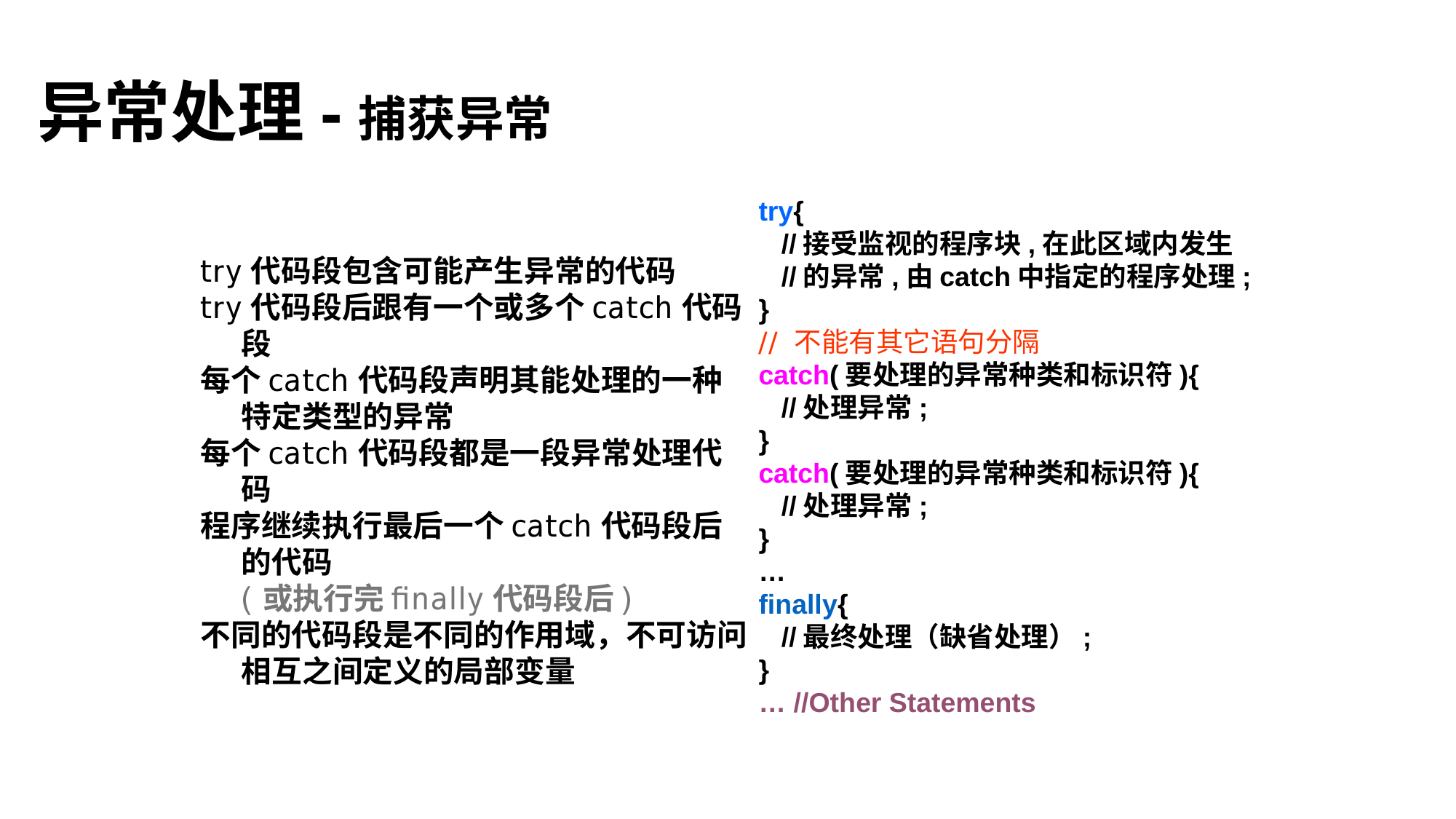

异常处理-捕获异常
try{
   //接受监视的程序块,在此区域内发生
   //的异常,由catch中指定的程序处理;
}
// 不能有其它语句分隔
catch(要处理的异常种类和标识符){
   //处理异常;
}
catch(要处理的异常种类和标识符){
   //处理异常;
}
…
finally{
   //最终处理（缺省处理）;
}
… //Other Statements
try代码段包含可能产生异常的代码
try代码段后跟有一个或多个catch代码段
每个catch代码段声明其能处理的一种特定类型的异常
每个catch代码段都是一段异常处理代码
程序继续执行最后一个catch代码段后的代码
	(或执行完finally代码段后)
不同的代码段是不同的作用域，不可访问相互之间定义的局部变量